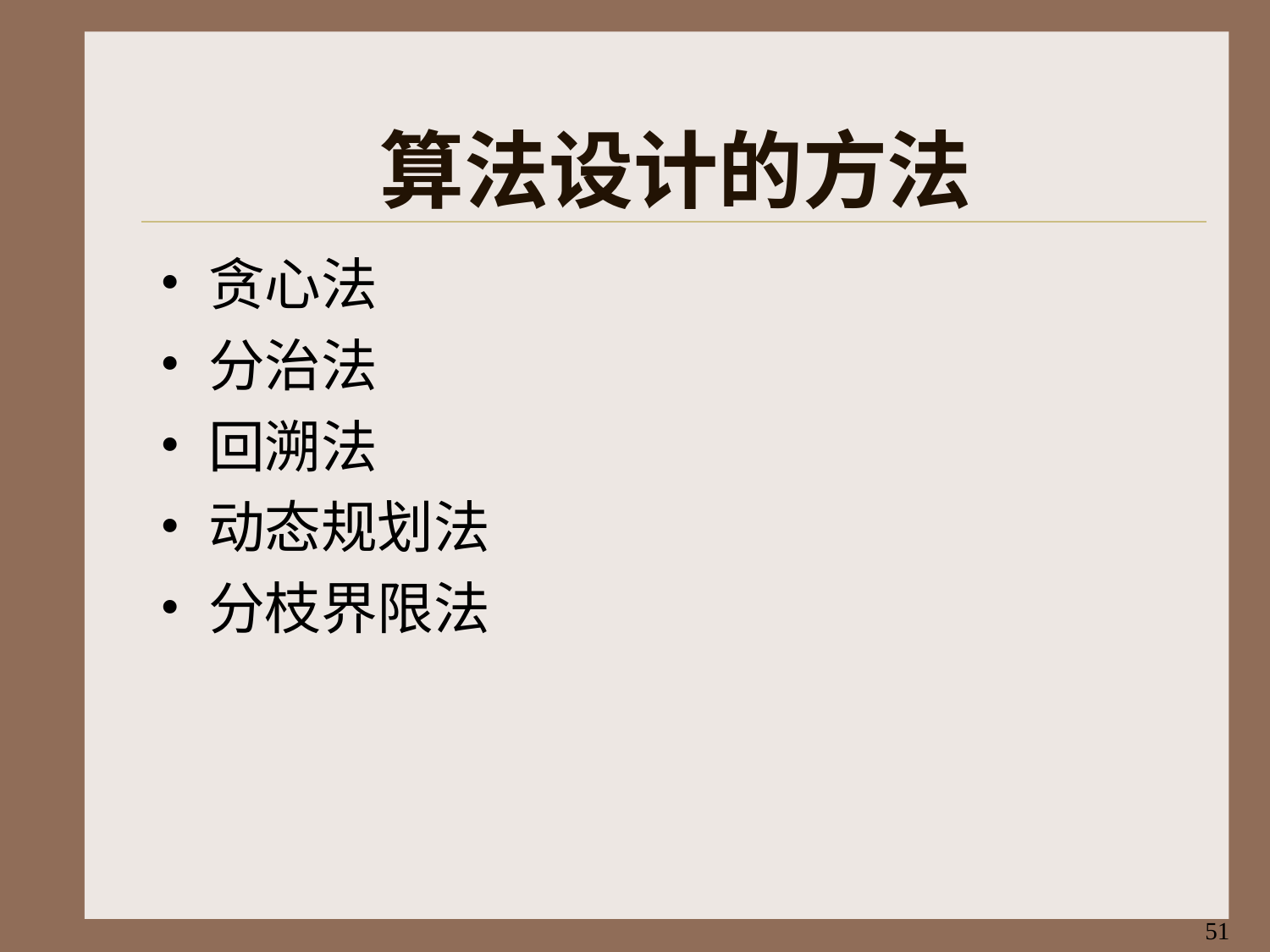

# 算法设计的方法

贪心法
分治法
回溯法
动态规划法
分枝界限法
51